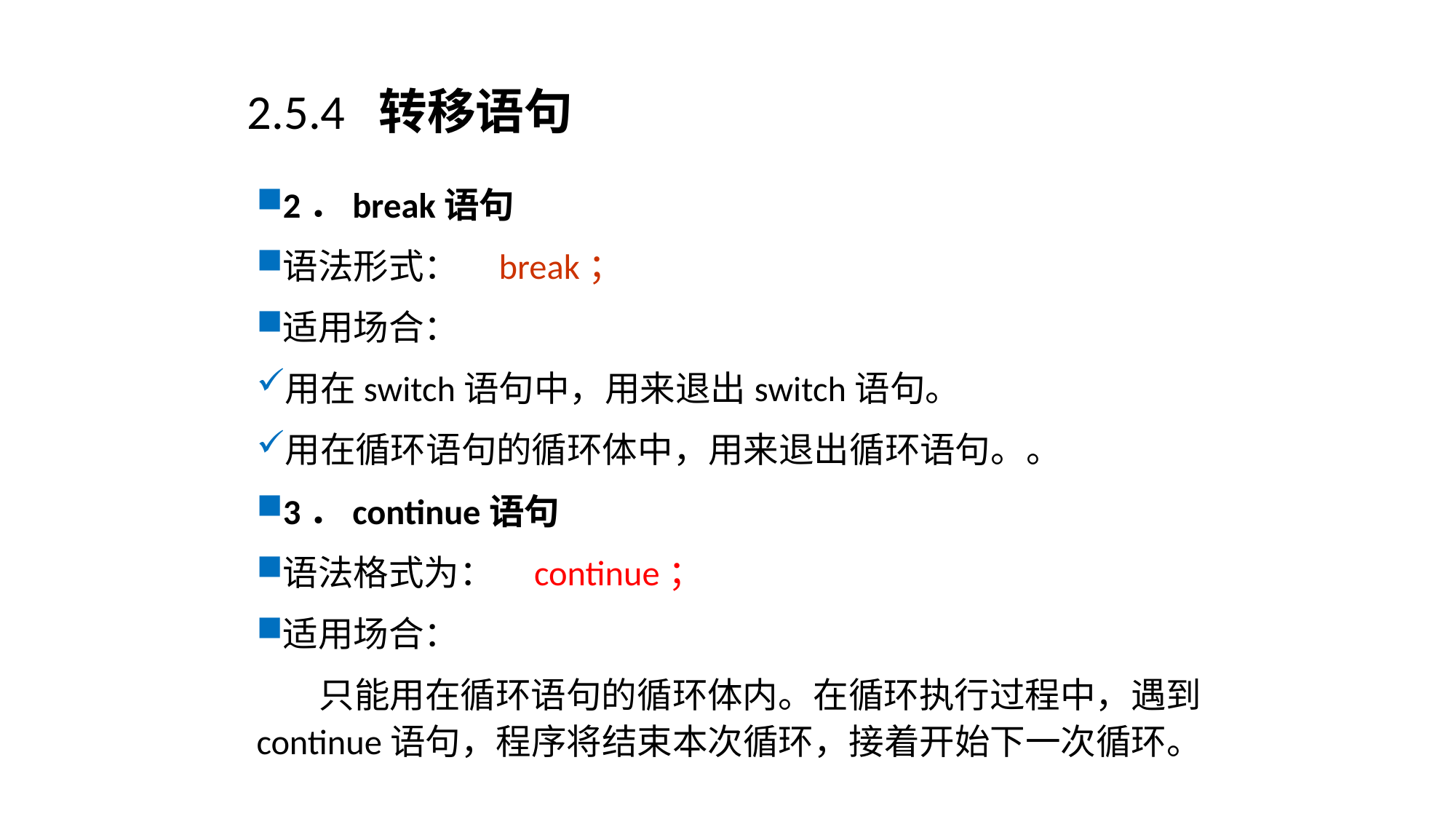

# 2.5.4  转移语句
2．break语句
语法形式：    break；
适用场合：
用在switch语句中，用来退出switch语句。
用在循环语句的循环体中，用来退出循环语句。。
3．continue语句
语法格式为：    continue；
适用场合：
       只能用在循环语句的循环体内。在循环执行过程中，遇到continue语句，程序将结束本次循环，接着开始下一次循环。